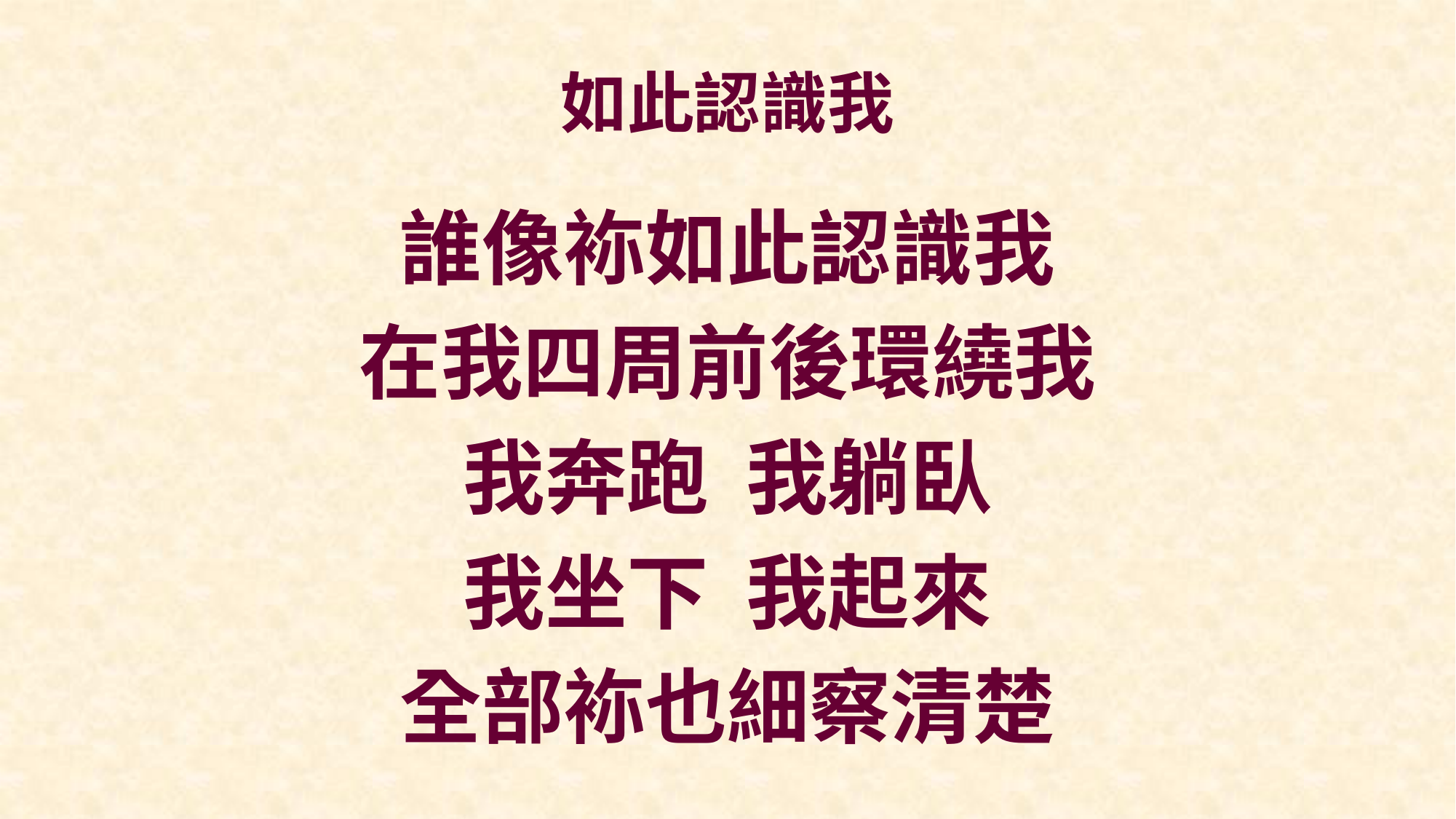

# 如此認識我
誰像袮如此認識我
在我四周前後環繞我
我奔跑  我躺臥
我坐下  我起來
全部袮也細察清楚